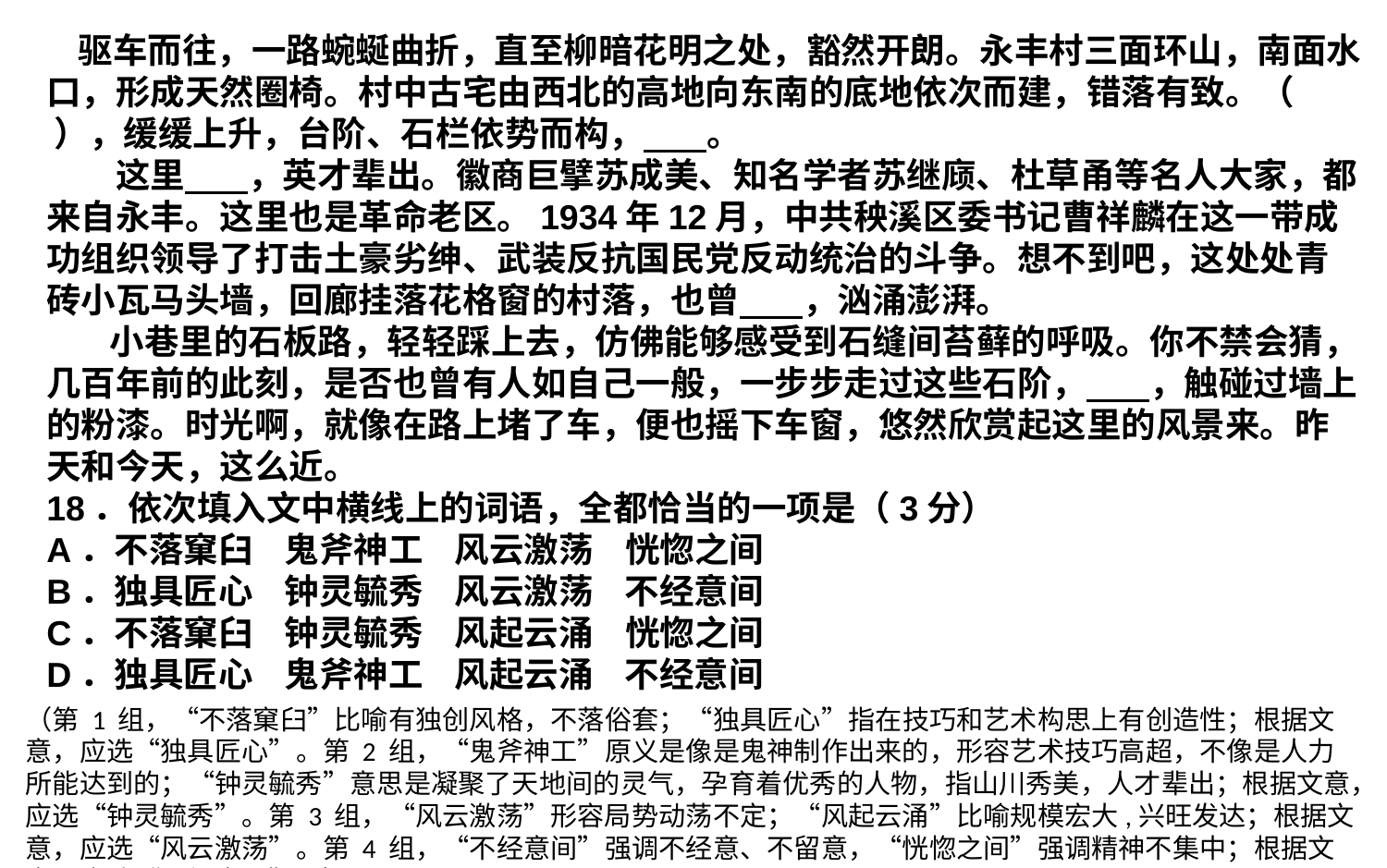

驱车而往，一路蜿蜒曲折，直至柳暗花明之处，豁然开朗。永丰村三面环山，南面水口，形成天然圈椅。村中古宅由西北的高地向东南的底地依次而建，错落有致。（       ），缓缓上升，台阶、石栏依势而构，        。　　这里        ，英才辈出。徽商巨擘苏成美、知名学者苏继庼、杜草甬等名人大家，都来自永丰。这里也是革命老区。1934年12月，中共秧溪区委书记曹祥麟在这一带成功组织领导了打击土豪劣绅、武装反抗国民党反动统治的斗争。想不到吧，这处处青砖小瓦马头墙，回廊挂落花格窗的村落，也曾        ，汹涌澎湃。       小巷里的石板路，轻轻踩上去，仿佛能够感受到石缝间苔藓的呼吸。你不禁会猜，几百年前的此刻，是否也曾有人如自己一般，一步步走过这些石阶，        ，触碰过墙上的粉漆。时光啊，就像在路上堵了车，便也摇下车窗，悠然欣赏起这里的风景来。昨天和今天，这么近。18．依次填入文中横线上的词语，全都恰当的一项是（3分）A．不落窠臼    鬼斧神工    风云激荡    恍惚之间B．独具匠心    钟灵毓秀    风云激荡    不经意间C．不落窠臼    钟灵毓秀    风起云涌    恍惚之间D．独具匠心    鬼斧神工    风起云涌    不经意间
（第 1 组，“不落窠臼”比喻有独创风格，不落俗套；“独具匠心”指在技巧和艺术构思上有创造性；根据文意，应选“独具匠心”。第 2 组，“鬼斧神工”原义是像是鬼神制作出来的，形容艺术技巧高超，不像是人力所能达到的；“钟灵毓秀”意思是凝聚了天地间的灵气，孕育着优秀的人物，指山川秀美，人才辈出；根据文意，应选“钟灵毓秀”。第 3 组，“风云激荡”形容局势动荡不定；“风起云涌”比喻规模宏大,兴旺发达；根据文意，应选“风云激荡”。第 4 组，“不经意间”强调不经意、不留意，“恍惚之间”强调精神不集中；根据文意，应选“不经意间”。）